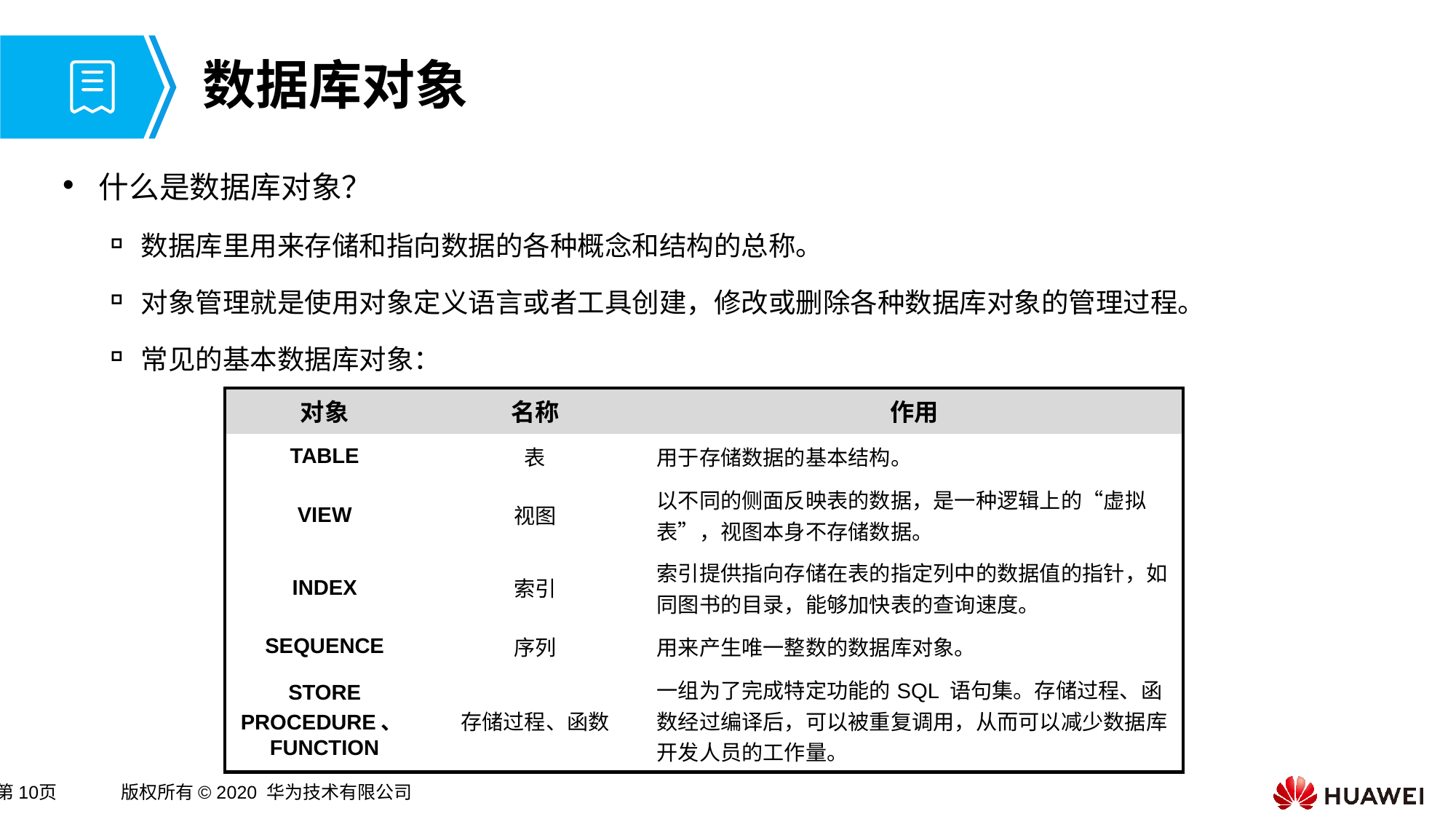

# 数据库对象
什么是数据库对象？
数据库里用来存储和指向数据的各种概念和结构的总称。
对象管理就是使用对象定义语言或者工具创建，修改或删除各种数据库对象的管理过程。
常见的基本数据库对象：

| 对象 | 名称 | 作用 |
| --- | --- | --- |
| TABLE | 表 | 用于存储数据的基本结构。 |
| VIEW | 视图 | 以不同的侧面反映表的数据，是一种逻辑上的“虚拟表”，视图本身不存储数据。 |
| INDEX | 索引 | 索引提供指向存储在表的指定列中的数据值的指针，如同图书的目录，能够加快表的查询速度。 |
| SEQUENCE | 序列 | 用来产生唯一整数的数据库对象。 |
| STORE PROCEDURE、FUNCTION | 存储过程、函数 | 一组为了完成特定功能的SQL 语句集。存储过程、函数经过编译后，可以被重复调用，从而可以减少数据库开发人员的工作量。 |